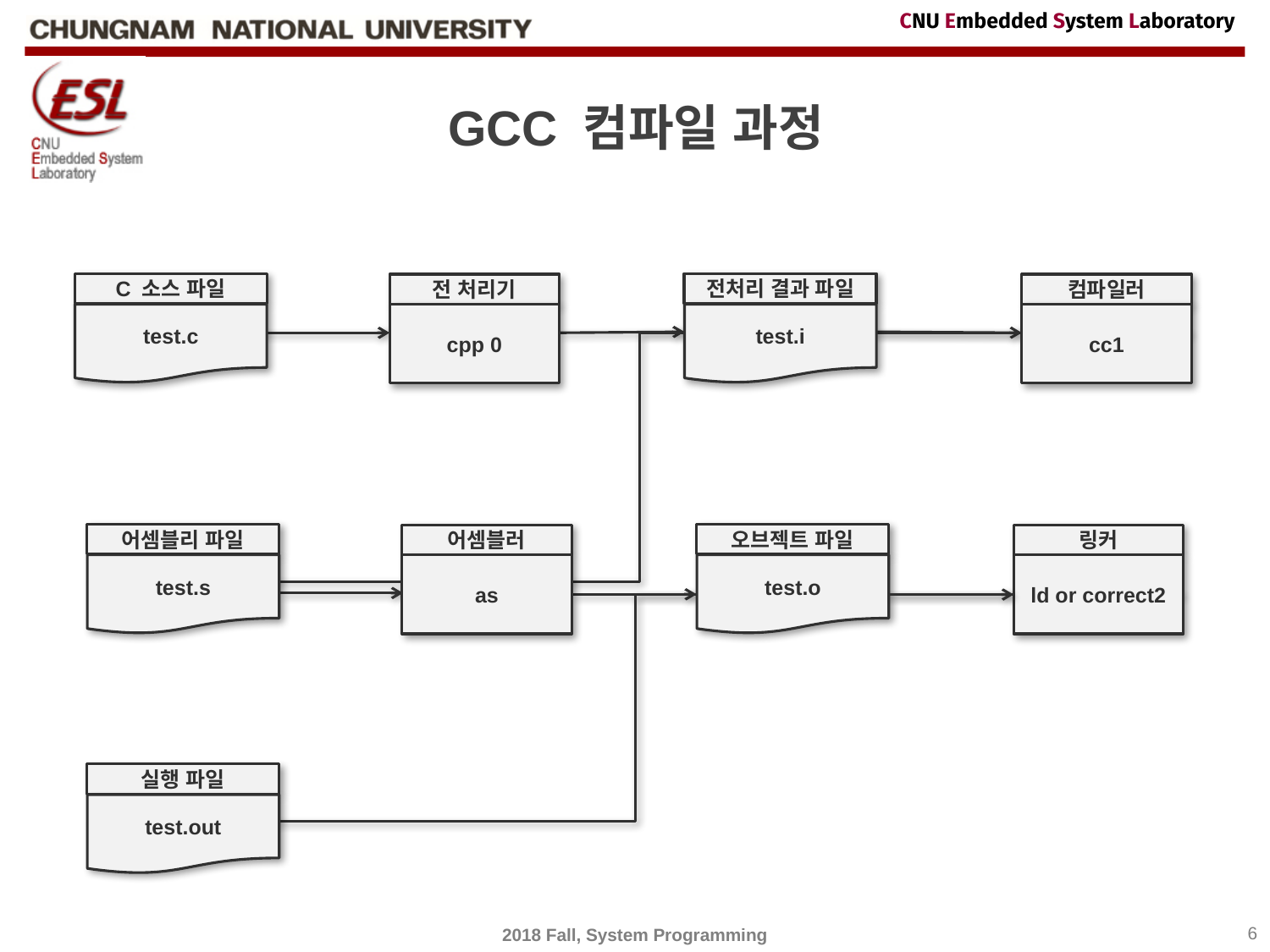

# GCC 컴파일 과정
C 소스 파일
전처리 결과 파일
전 처리기
컴파일러
test.c
cpp 0
test.i
cc1
어셈블리 파일
오브젝트 파일
어셈블러
링커
test.s
as
test.o
ld or correct2
실행 파일
test.out
2018 Fall, System Programming
6